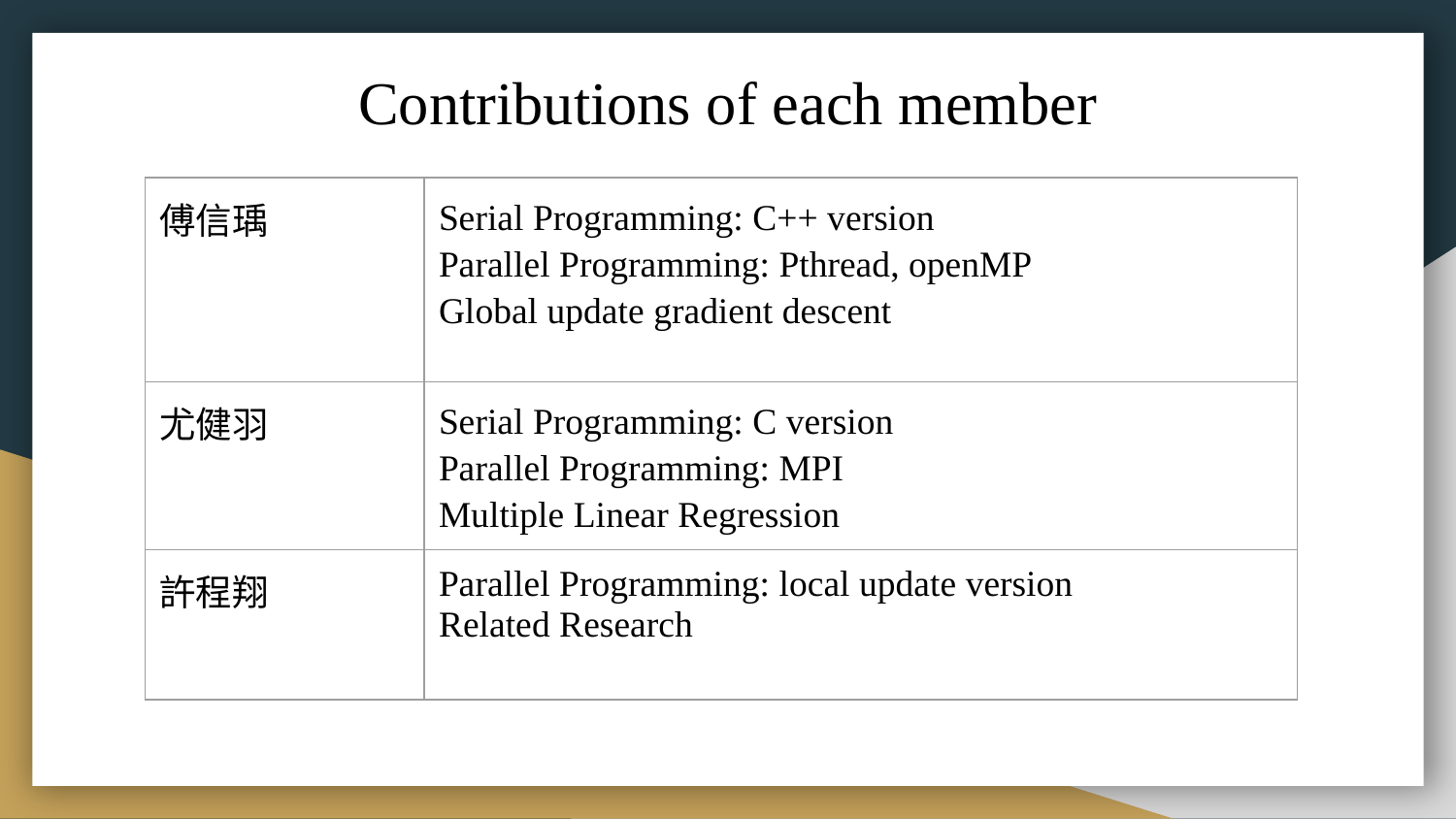

# Contributions of each member
| 傅信瑀 | Serial Programming: C++ version Parallel Programming: Pthread, openMP Global update gradient descent |
| --- | --- |
| 尤健羽 | Serial Programming: C version Parallel Programming: MPI Multiple Linear Regression |
| 許程翔 | Parallel Programming: local update version Related Research |